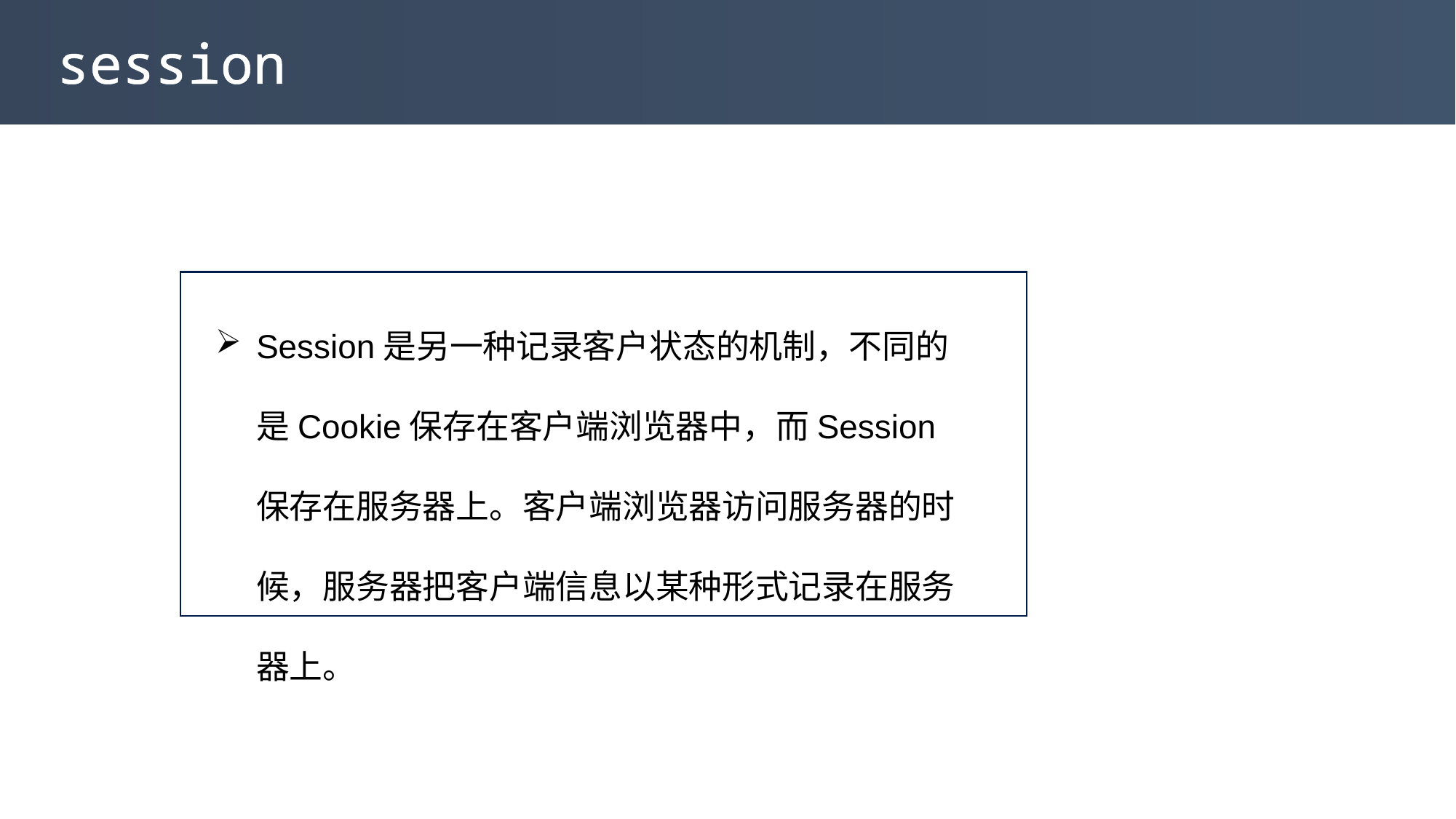

session

Session是另一种记录客户状态的机制，不同的是Cookie保存在客户端浏览器中，而Session保存在服务器上。客户端浏览器访问服务器的时候，服务器把客户端信息以某种形式记录在服务器上。